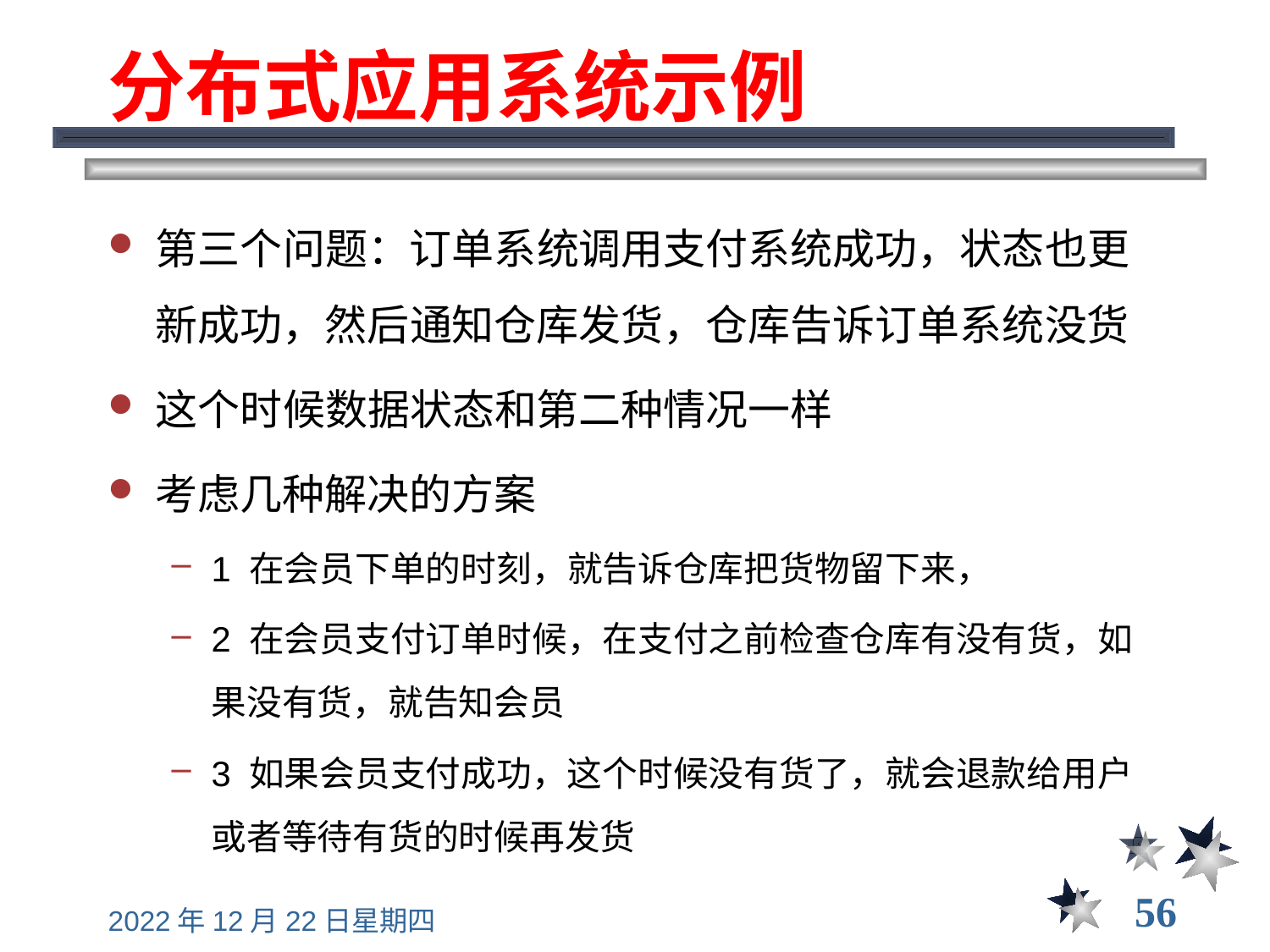

# 分布式应用系统示例
第三个问题：订单系统调用支付系统成功，状态也更新成功，然后通知仓库发货，仓库告诉订单系统没货
这个时候数据状态和第二种情况一样
考虑几种解决的方案
1 在会员下单的时刻，就告诉仓库把货物留下来，
2 在会员支付订单时候，在支付之前检查仓库有没有货，如果没有货，就告知会员
3 如果会员支付成功，这个时候没有货了，就会退款给用户或者等待有货的时候再发货
56
2022年12月22日星期四
大数据管理----前言